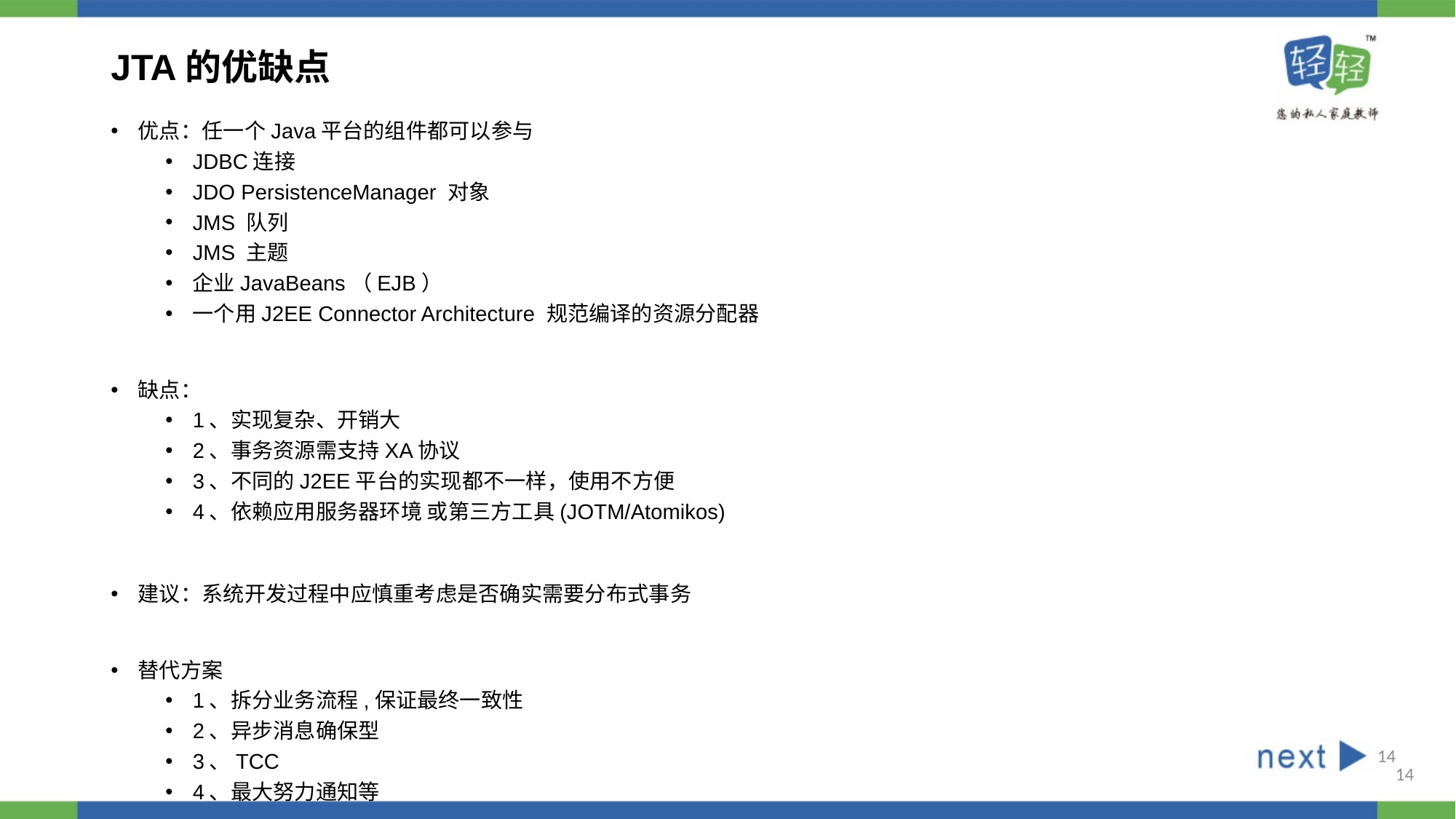

# JTA的优缺点
优点：任一个Java平台的组件都可以参与
JDBC连接
JDO PersistenceManager 对象
JMS 队列
JMS 主题
企业JavaBeans（EJB）
一个用J2EE Connector Architecture 规范编译的资源分配器

缺点：
1、实现复杂、开销大
2、事务资源需支持XA协议
3、不同的J2EE平台的实现都不一样，使用不方便
4、依赖应用服务器环境 或第三方工具(JOTM/Atomikos)

建议：系统开发过程中应慎重考虑是否确实需要分布式事务

替代方案
1、拆分业务流程,保证最终一致性
2、异步消息确保型
3、TCC
4、最大努力通知等